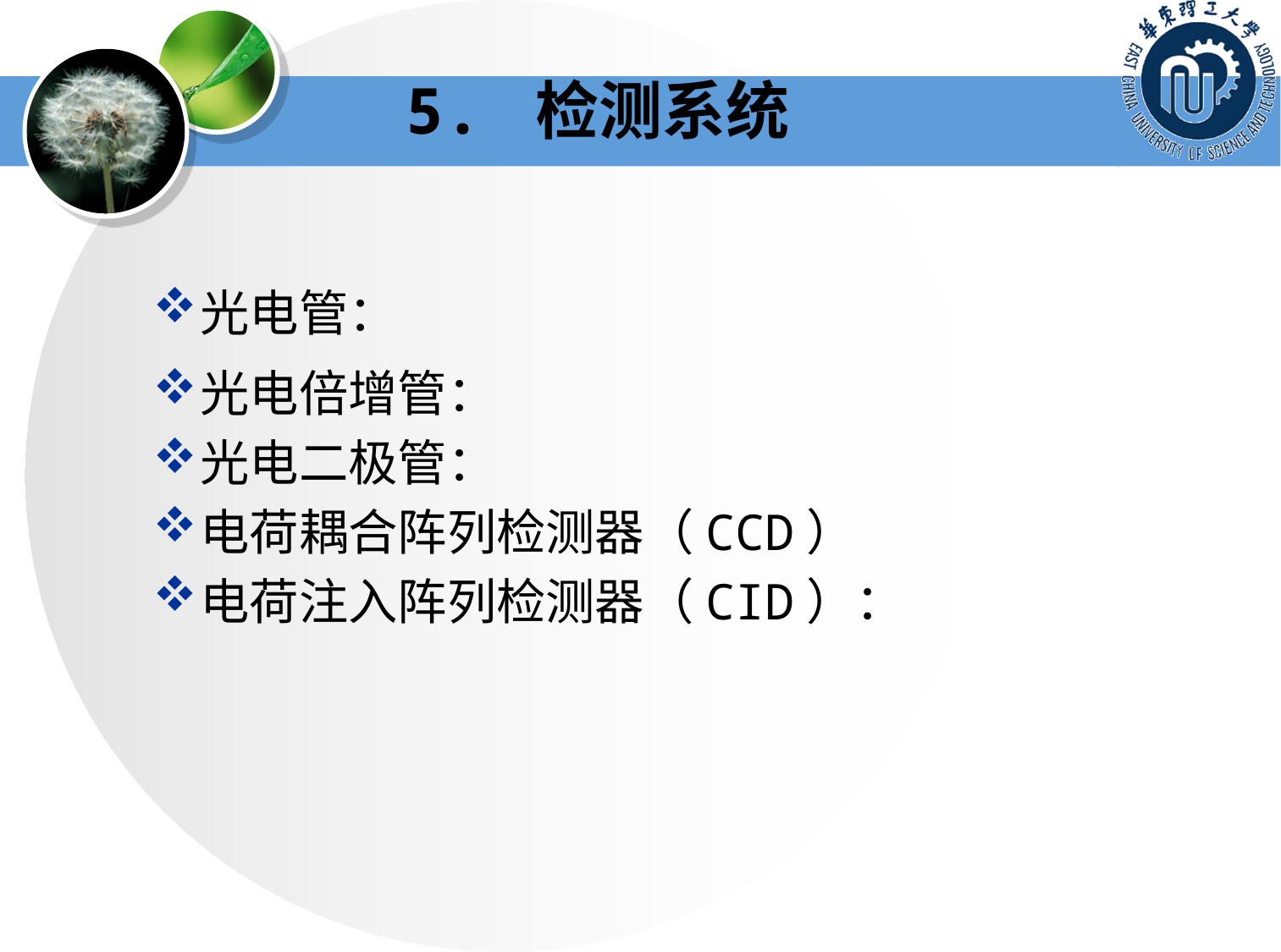

5. 检测系统
光电管：
光电倍增管：
光电二极管：
电荷耦合阵列检测器（CCD）
电荷注入阵列检测器（CID）：